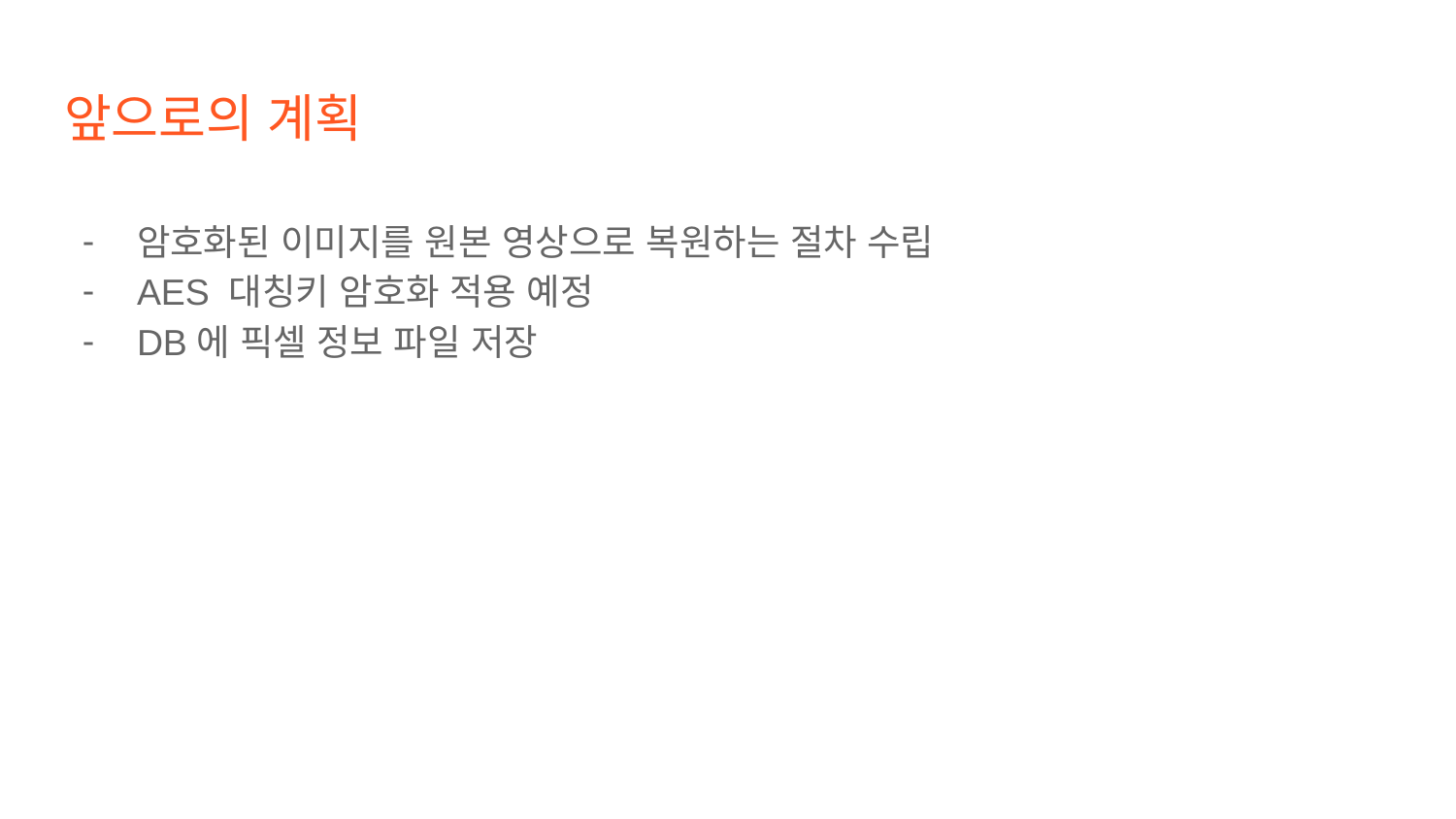

# 앞으로의 계획
암호화된 이미지를 원본 영상으로 복원하는 절차 수립
AES 대칭키 암호화 적용 예정
DB에 픽셀 정보 파일 저장